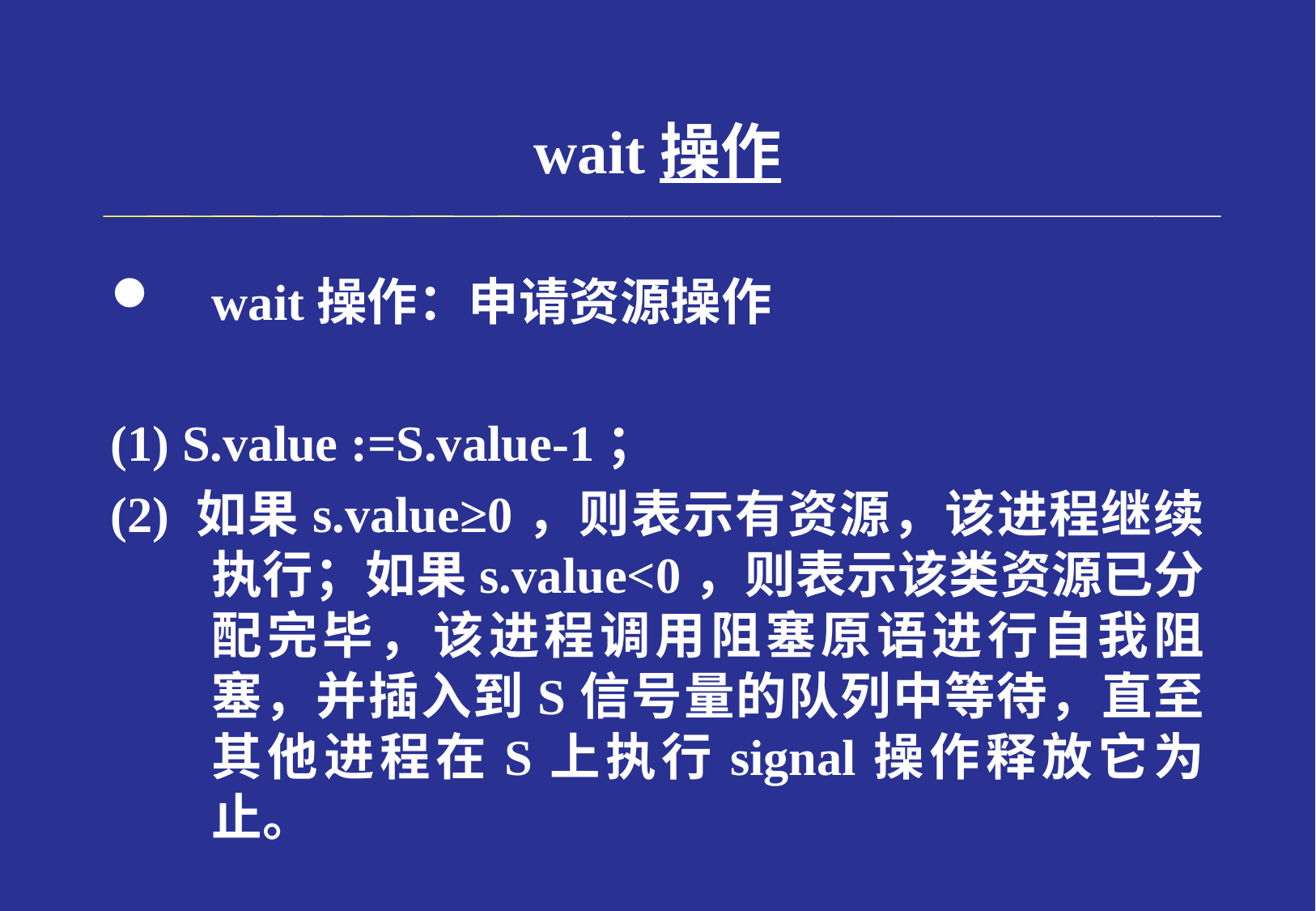

# wait操作
wait操作：申请资源操作

(1) S.value :=S.value-1；
(2) 如果s.value≥0，则表示有资源，该进程继续执行；如果s.value<0，则表示该类资源已分配完毕，该进程调用阻塞原语进行自我阻塞，并插入到S信号量的队列中等待，直至其他进程在S上执行signal操作释放它为止。